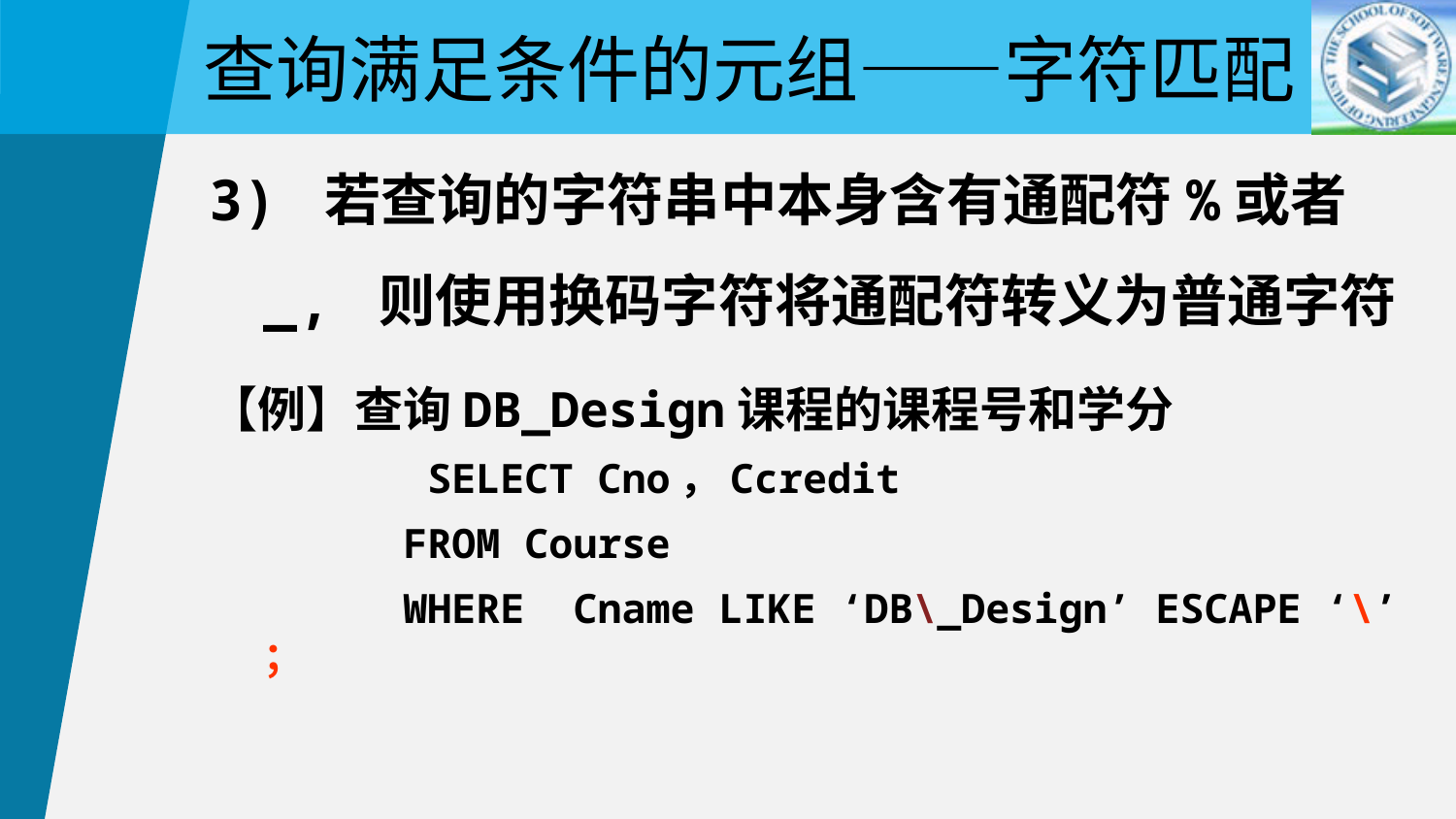

查询满足条件的元组——字符匹配
3) 若查询的字符串中本身含有通配符%或者_, 则使用换码字符将通配符转义为普通字符
【例】查询DB_Design课程的课程号和学分
         SELECT Cno，Ccredit
        FROM Course
        WHERE  Cname LIKE ‘DB\_Design’ ESCAPE ‘\’ ；